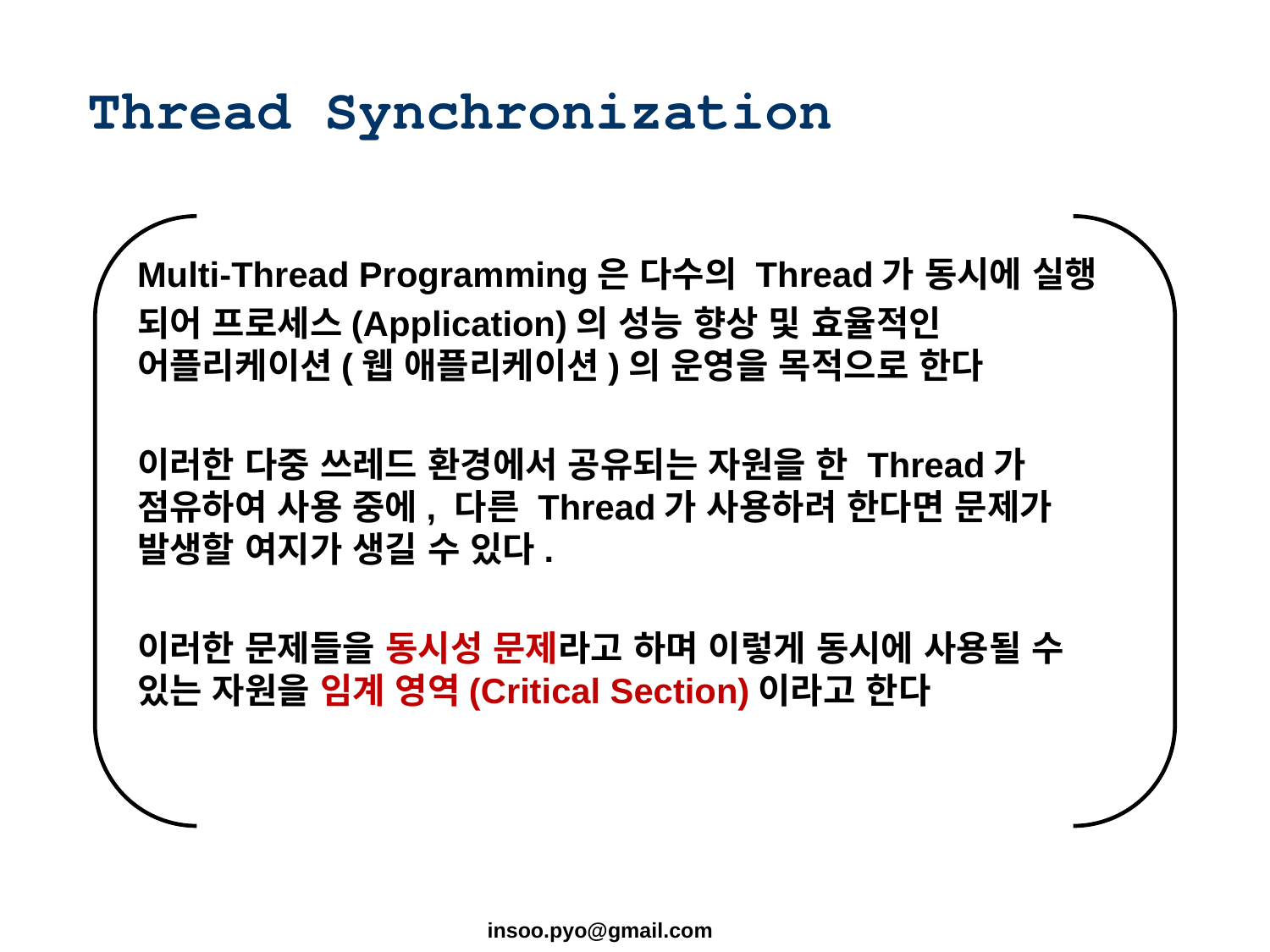

# Thread Synchronization

Multi-Thread Programming은 다수의 Thread가 동시에 실행
되어 프로세스(Application)의 성능 향상 및 효율적인 어플리케이션(웹 애플리케이션)의 운영을 목적으로 한다

이러한 다중 쓰레드 환경에서 공유되는 자원을 한 Thread가 점유하여 사용 중에, 다른 Thread가 사용하려 한다면 문제가 발생할 여지가 생길 수 있다.

이러한 문제들을 동시성 문제라고 하며 이렇게 동시에 사용될 수 있는 자원을 임계 영역(Critical Section)이라고 한다